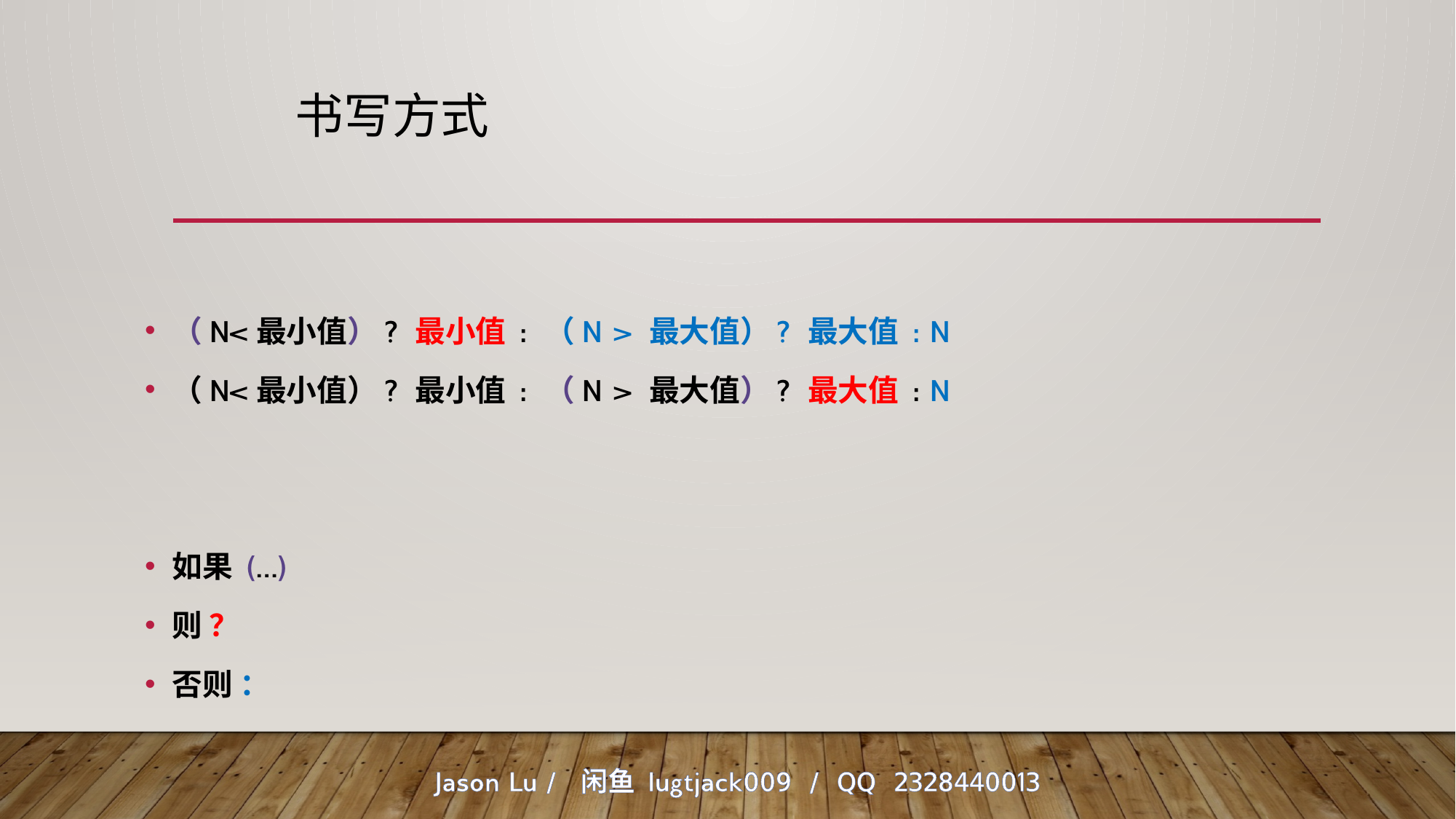

# 书写方式
（N<最小值）? 最小值 : （N > 最大值）? 最大值 : N
（N<最小值）? 最小值 : （N > 最大值）? 最大值 : N

如果 (…)
则 ？
否则 ：